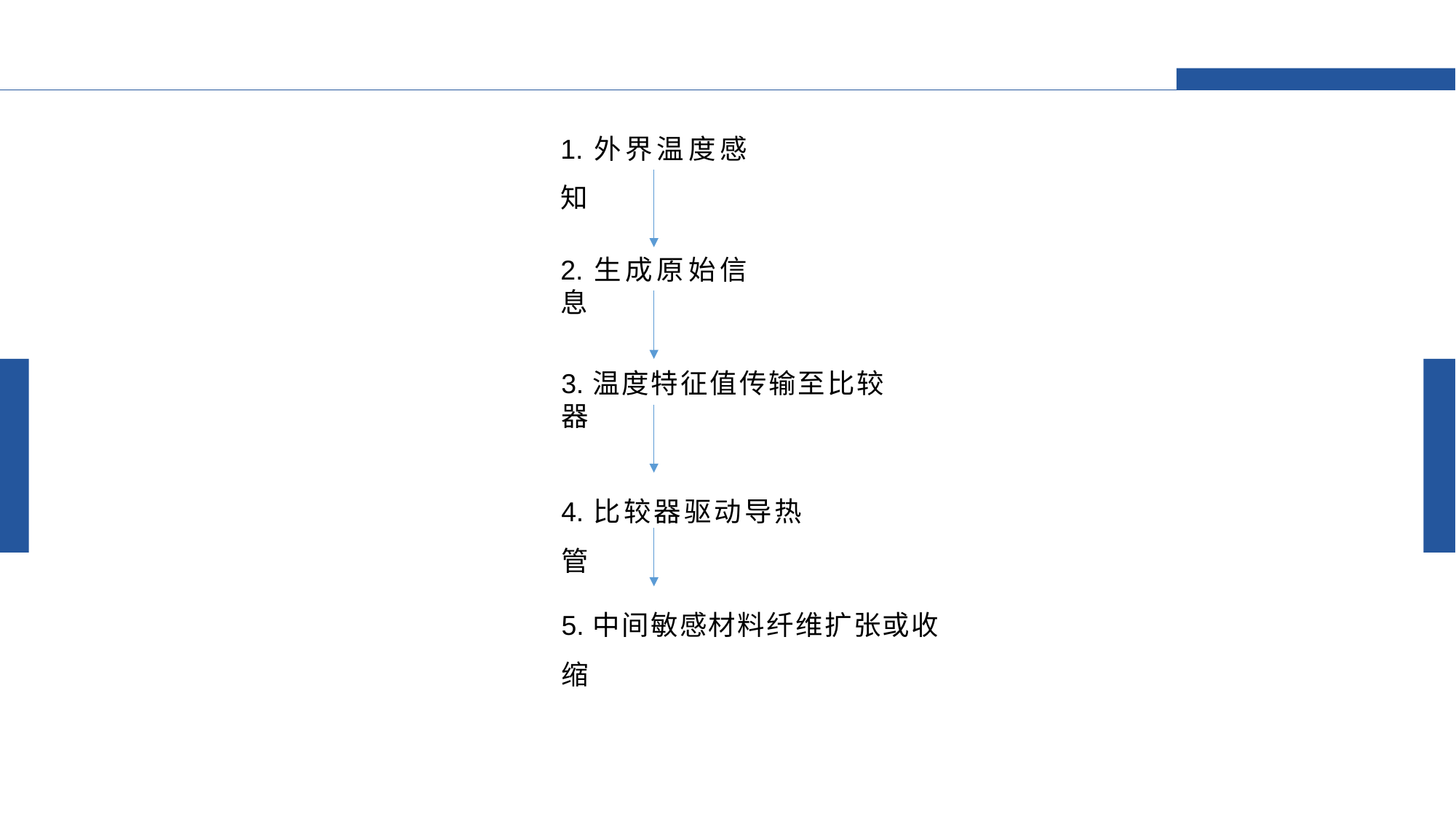

1.外界温度感知
2.生成原始信息

3.温度特征值传输至比较器
4.比较器驱动导热管
5.中间敏感材料纤维扩张或收缩